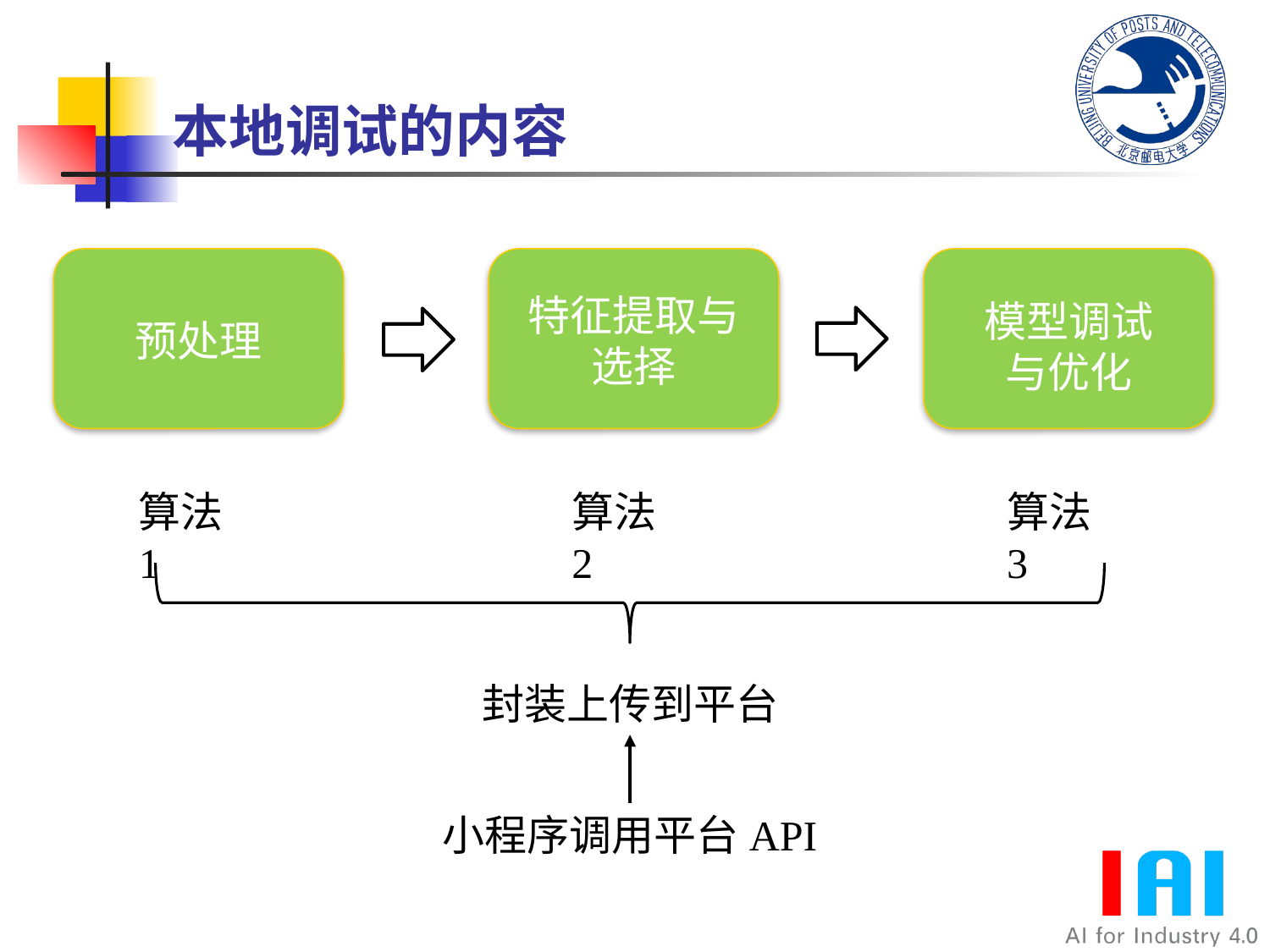

本地调试的内容

特征提取与选择

模型调试与优化

预处理

算法2
算法3
算法1
封装上传到平台
小程序调用平台API